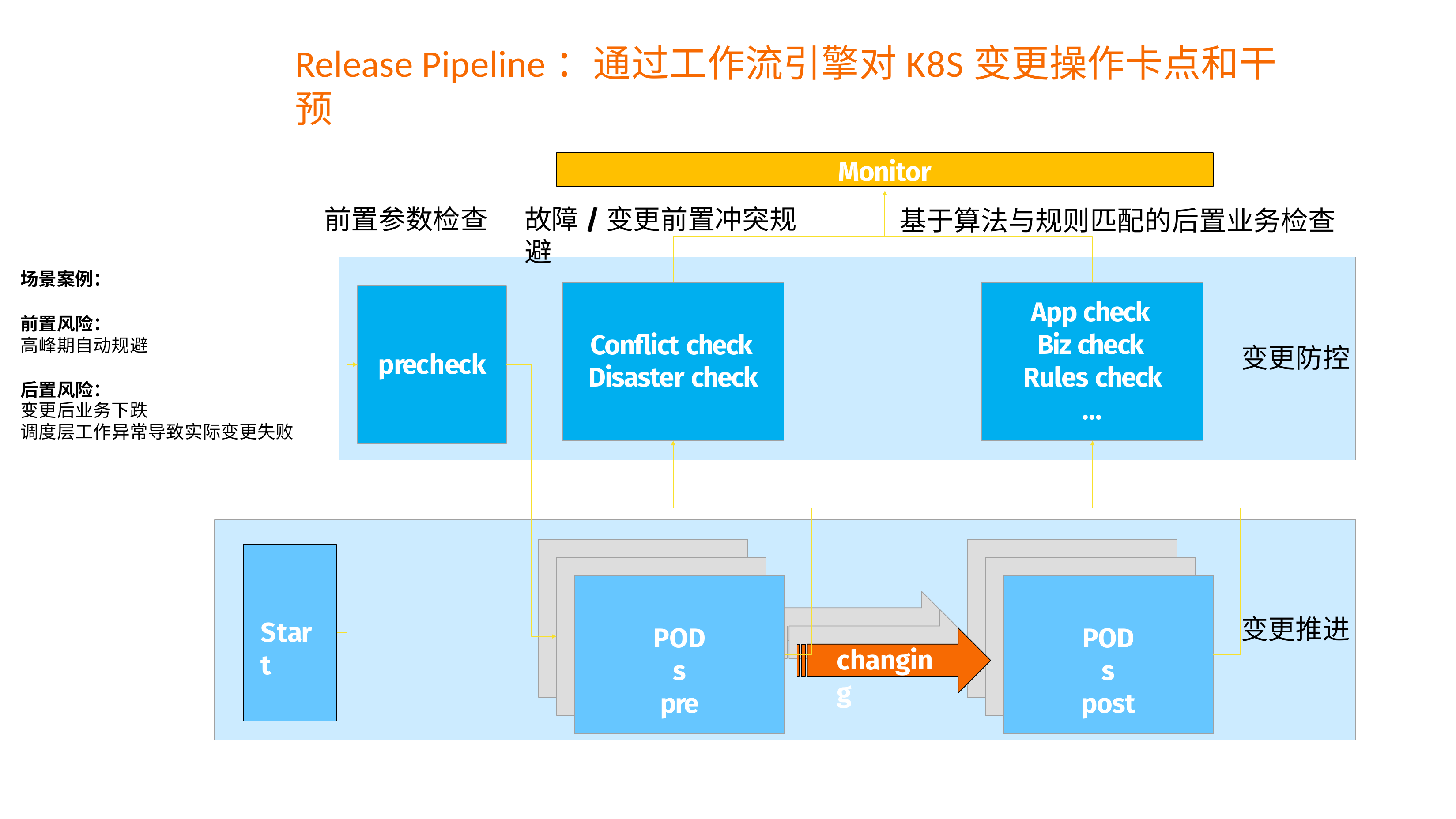

# Release Pipeline：通过工作流引擎对K8S变更操作卡点和干预
Monitor

前置参数检查
故障/变更前置冲突规避
基于算法与规则匹配的后置业务检查

场景案例：

前置风险：
高峰期自动规避

后置风险：

App check  Biz check  Rules check
…
Conflict check  Disaster check
变更防控
precheck

变更后业务下跌
调度层工作异常导致实际变更失败

POD
POD

变更推进
Start
PODs
pre
PODs
post
POD
POD

changing